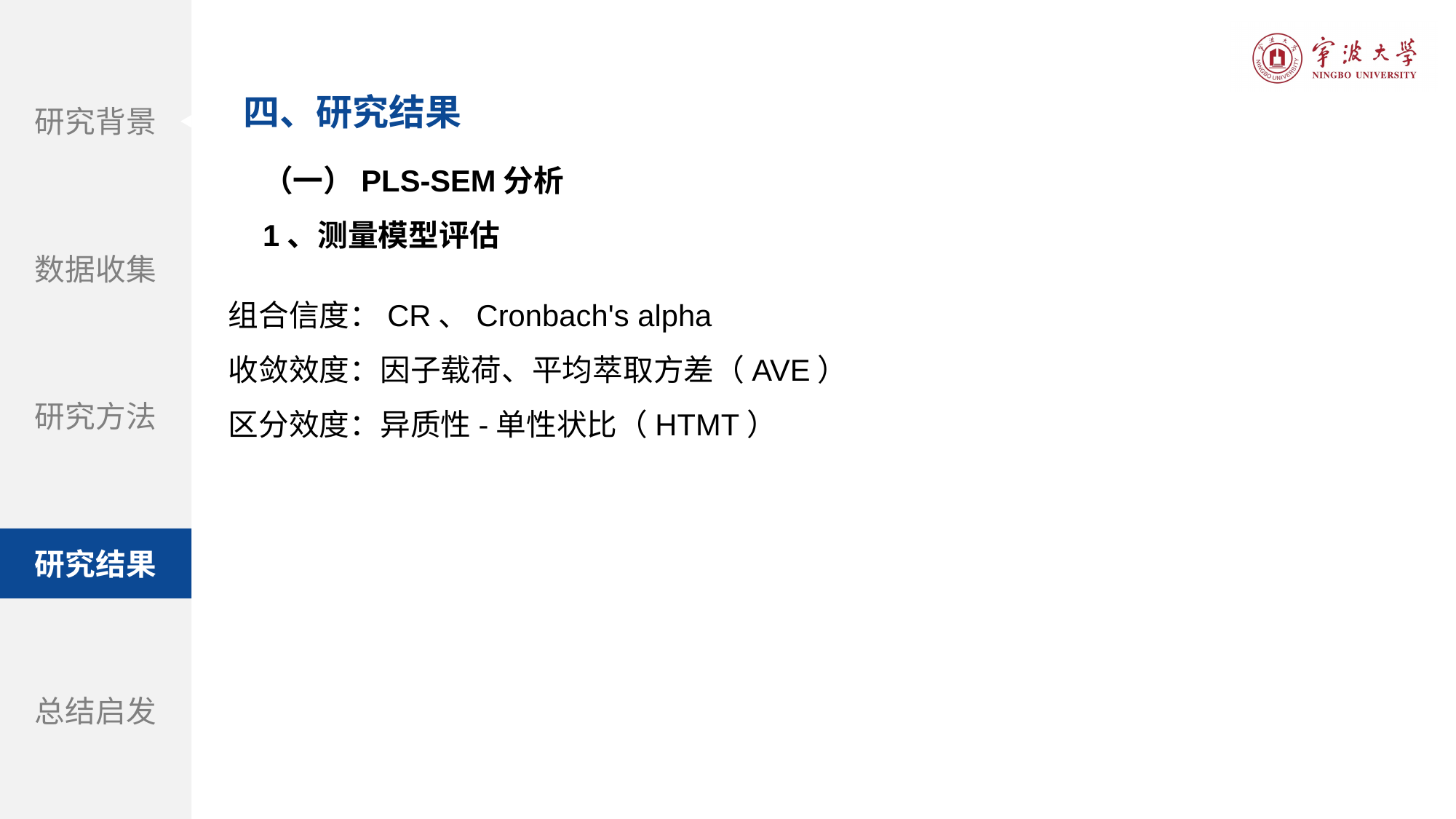

四、研究结果
研究背景

数据收集
研究方法
研究结果
总结启发
（一）PLS-SEM分析
1、测量模型评估
题目：自动驾驶汽车和街道设计：使用虚拟现实实验探索中央分隔带在提高行人过街安全性方面的作用
组合信度：CR、Cronbach's alpha
收敛效度：因子载荷、平均萃取方差（AVE）
区分效度：异质性-单性状比（HTMT）
期刊：Accident Analysis and Prevention